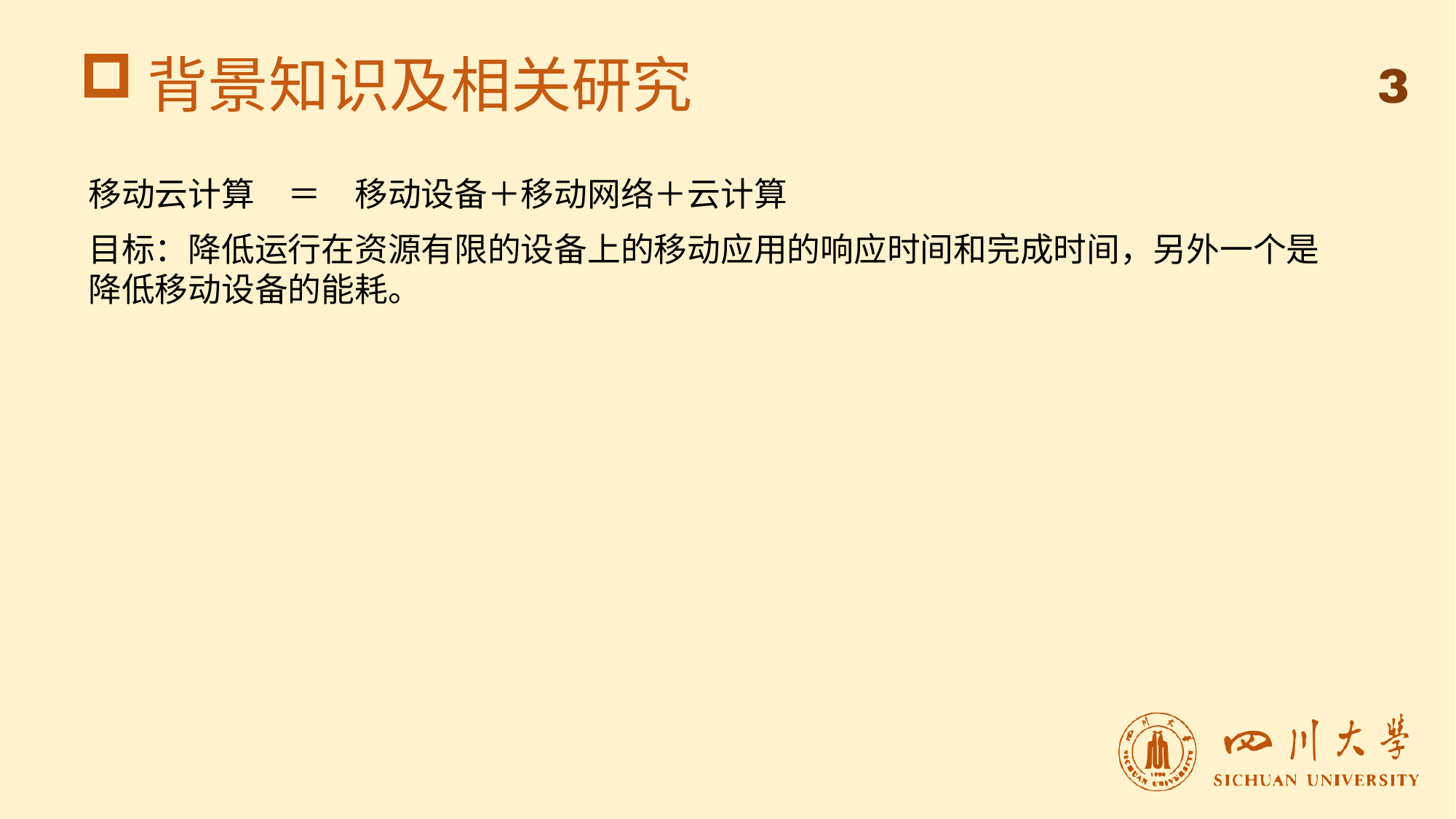

背景知识及相关研究
3
移动云计算　＝　移动设备＋移动网络＋云计算
目标：降低运行在资源有限的设备上的移动应用的响应时间和完成时间，另外一个是降低移动设备的能耗。